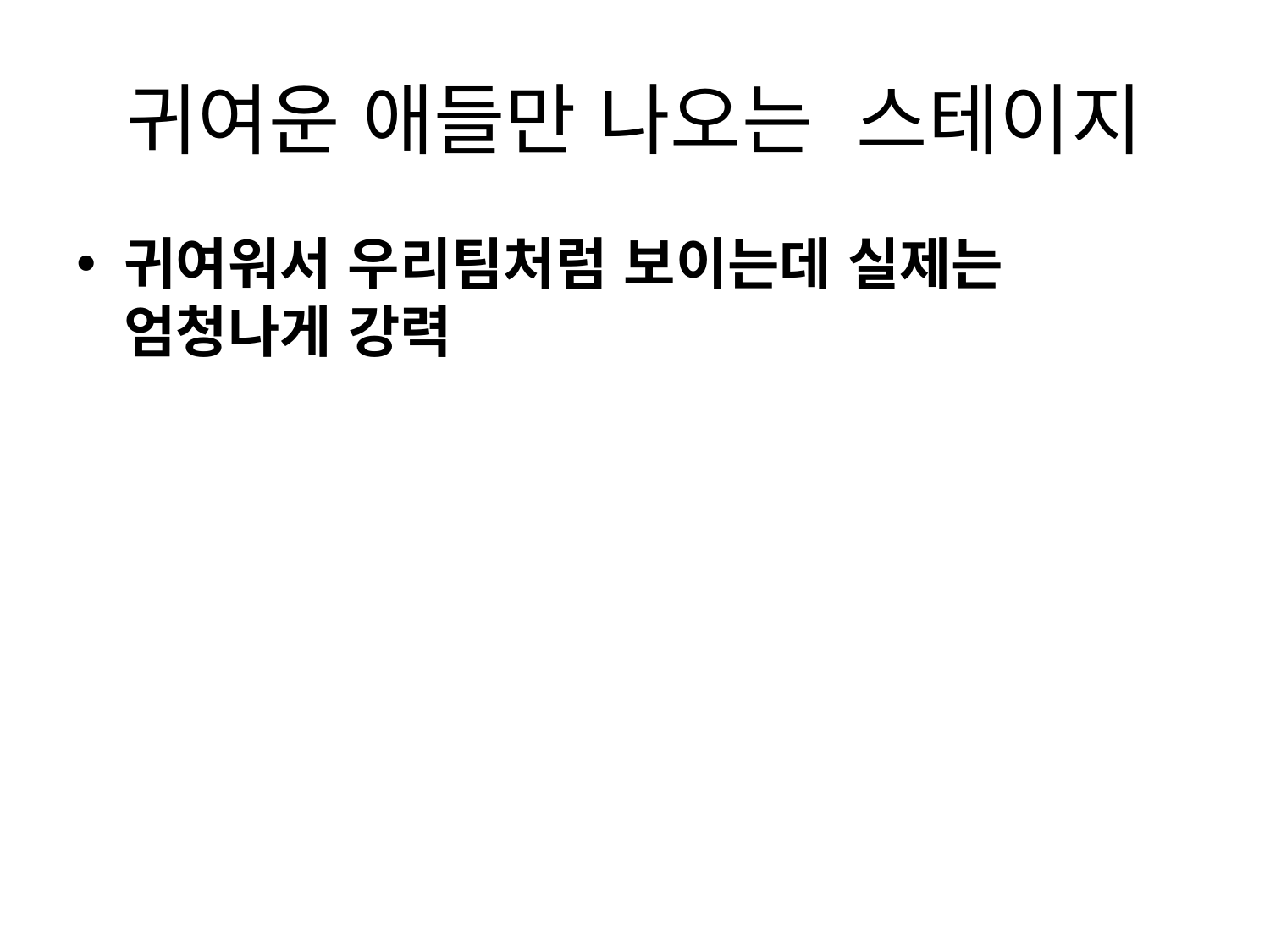

# 귀여운 애들만 나오는  스테이지
귀여워서 우리팀처럼 보이는데 실제는 엄청나게 강력